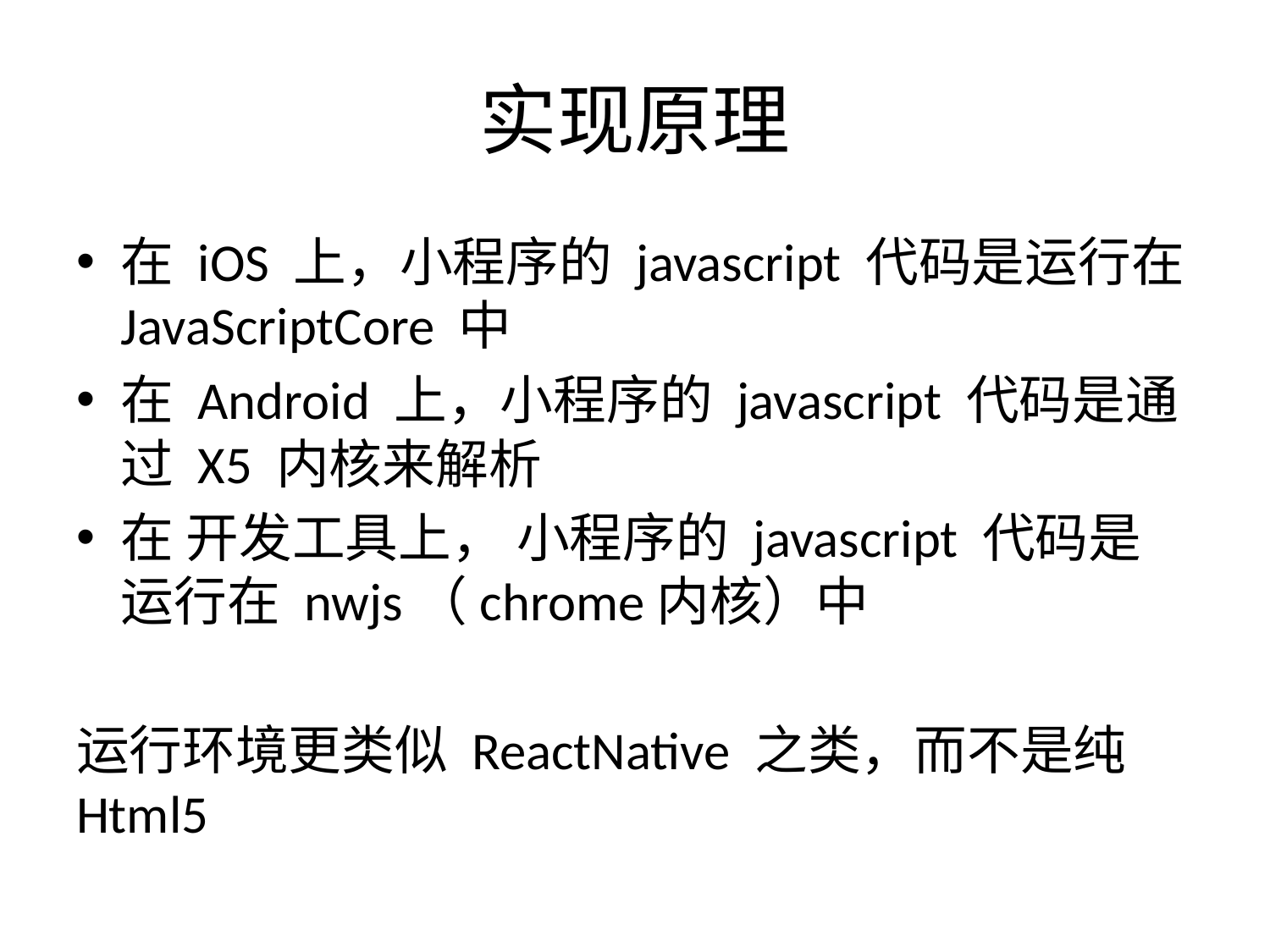

# 实现原理
在 iOS 上，小程序的 javascript 代码是运行在 JavaScriptCore 中
在 Android 上，小程序的 javascript 代码是通过 X5 内核来解析
在 开发工具上， 小程序的 javascript 代码是运行在 nwjs（chrome内核）中

运行环境更类似 ReactNative 之类，而不是纯 Html5